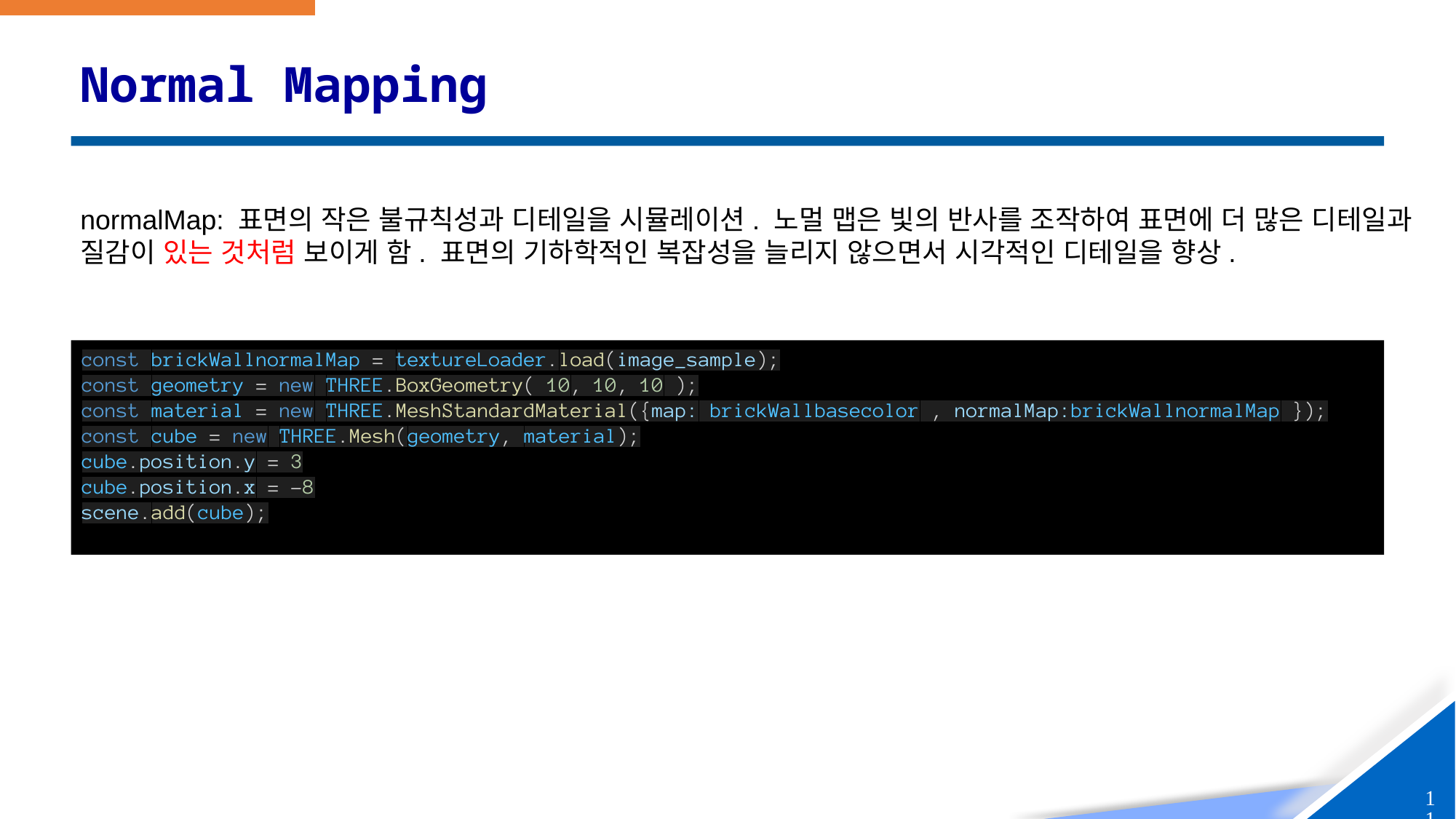

# Normal Mapping

normalMap: 표면의 작은 불규칙성과 디테일을 시뮬레이션. 노멀 맵은 빛의 반사를 조작하여 표면에 더 많은 디테일과 질감이 있는 것처럼 보이게 함. 표면의 기하학적인 복잡성을 늘리지 않으면서 시각적인 디테일을 향상.
const brickWallnormalMap = textureLoader.load(image_sample);
const geometry = new THREE.BoxGeometry( 10, 10, 10 );
const material = new THREE.MeshStandardMaterial({map: brickWallbasecolor , normalMap:brickWallnormalMap });
const cube = new THREE.Mesh(geometry, material);
cube.position.y = 3
cube.position.x = -8
scene.add(cube);

11